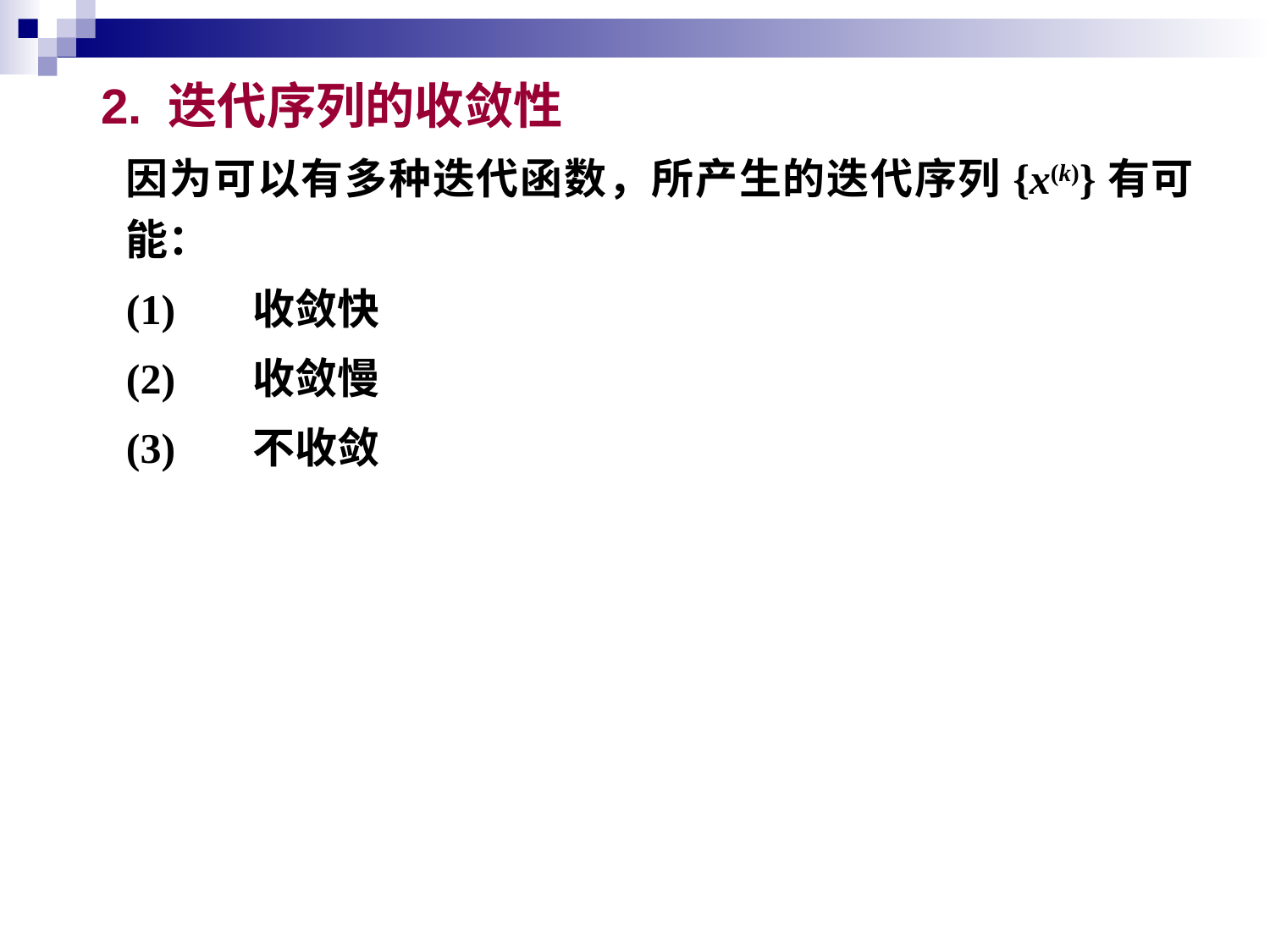

2. 迭代序列的收敛性
因为可以有多种迭代函数，所产生的迭代序列{x(k)}有可能：
(1)	收敛快
(2)	收敛慢
(3)	不收敛